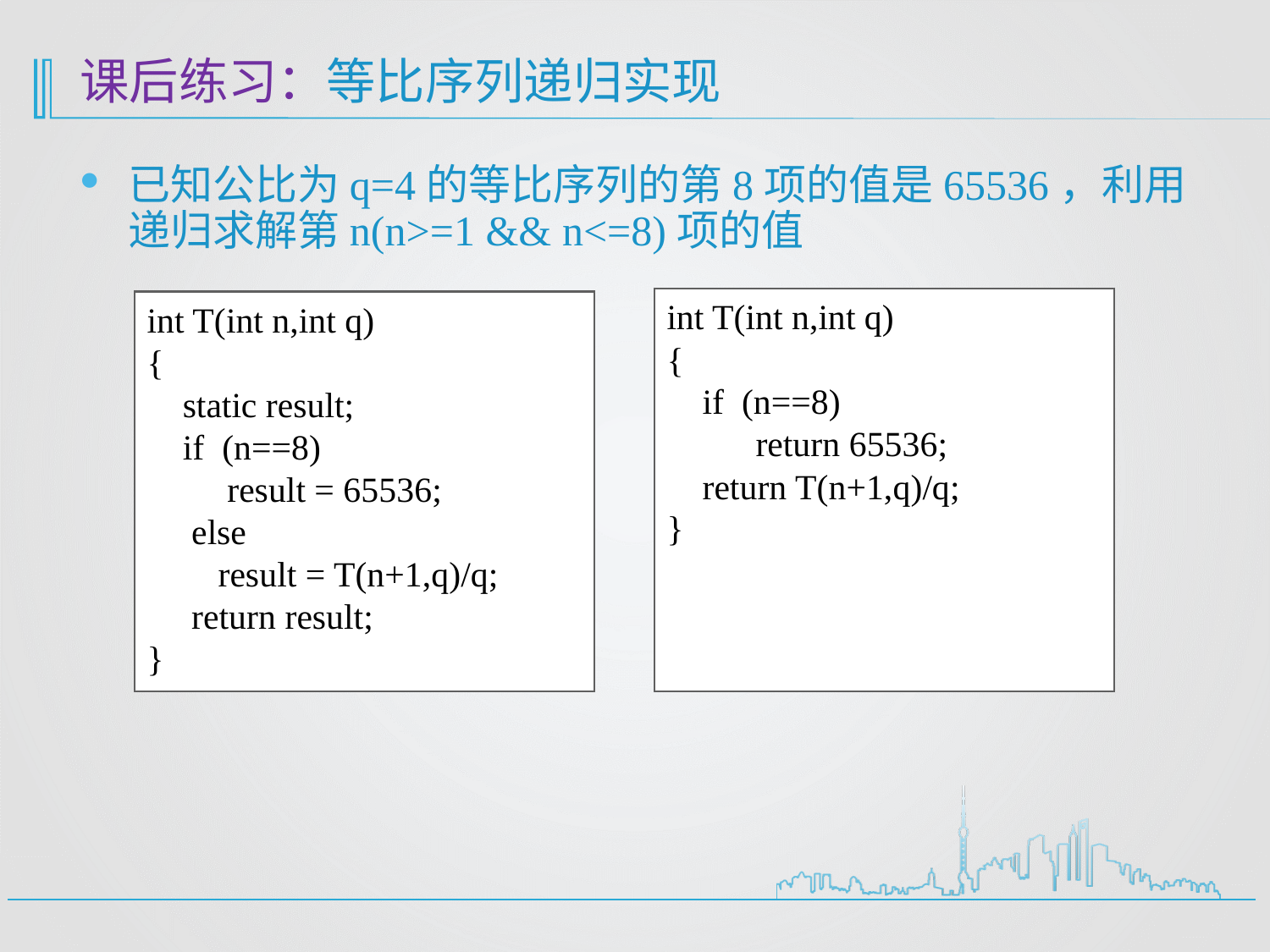

# 课后练习：等比序列递归实现
已知公比为q=4的等比序列的第8项的值是65536，利用递归求解第n(n>=1 && n<=8)项的值

int T(int n,int q)
{
    if  (n==8)
          return 65536;
    return T(n+1,q)/q;
}

int T(int n,int q)
{
    static result;
    if  (n==8)
         result = 65536;
     else
        result = T(n+1,q)/q;
     return result;
}